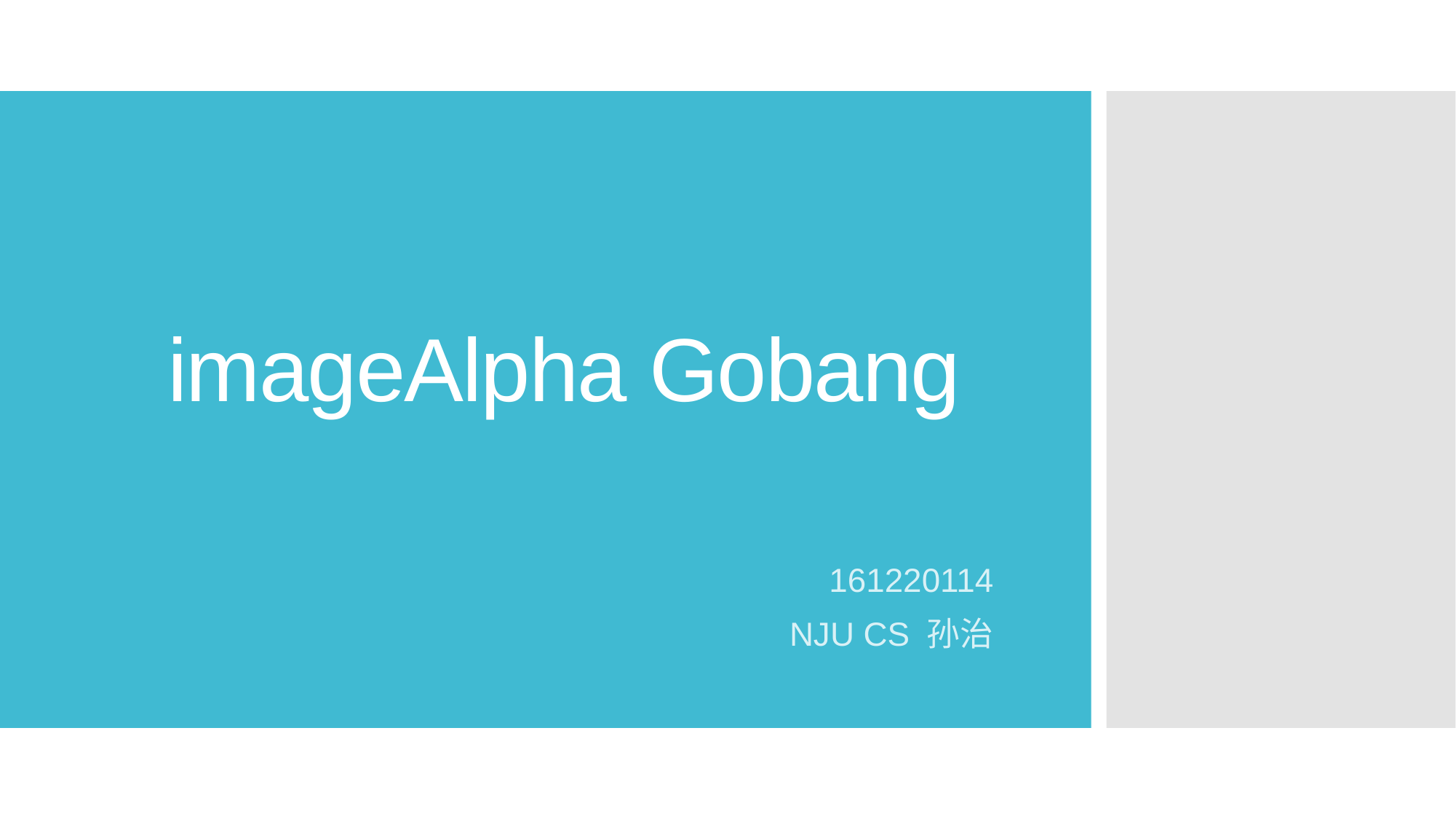

# imageAlpha Gobang
161220114
NJU CS 孙治